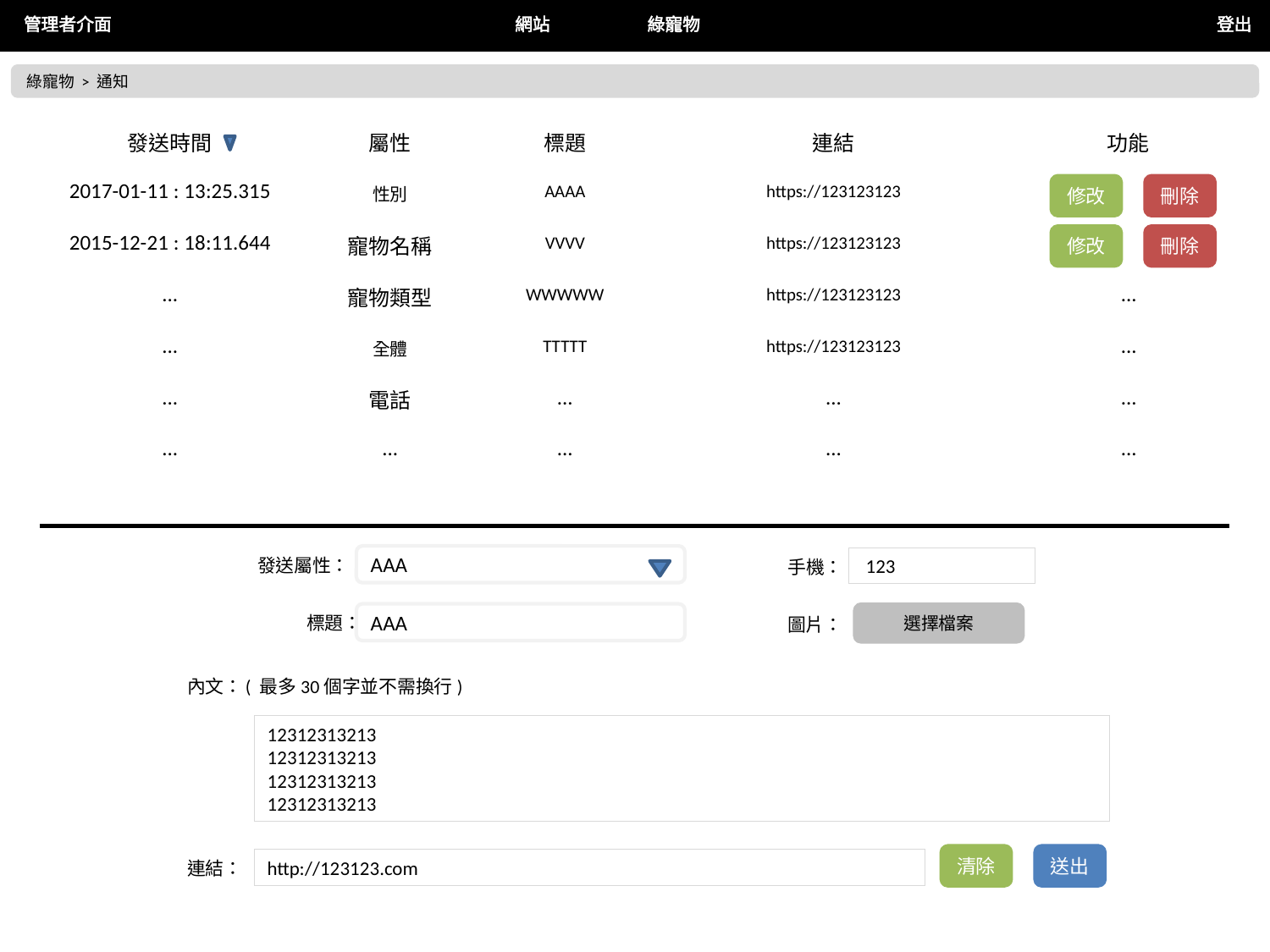

綠寵物
網站
登出
管理者介面
綠寵物 > 通知
| 發送時間 | 屬性 | 標題 | 連結 | 功能 |
| --- | --- | --- | --- | --- |
| 2017-01-11 : 13:25.315 | 性別 | AAAA | https://123123123 |  |
| 2015-12-21 : 18:11.644 | 寵物名稱 | VVVV | https://123123123 |  |
| ... | 寵物類型 | WWWWW | https://123123123 | ... |
| ... | 全體 | TTTTT | https://123123123 | ... |
| ... | 電話 | ... | ... | ... |
| ... | ... | ... | ... | ... |

修改
刪除
修改
刪除
AAA
發送屬性：
 123
手機：

AAA
選擇檔案
標題：
圖片：
內文：
( 最多30個字並不需換行)
12312313213
12312313213
12312313213
12312313213
清除
送出
http://123123.com
連結：